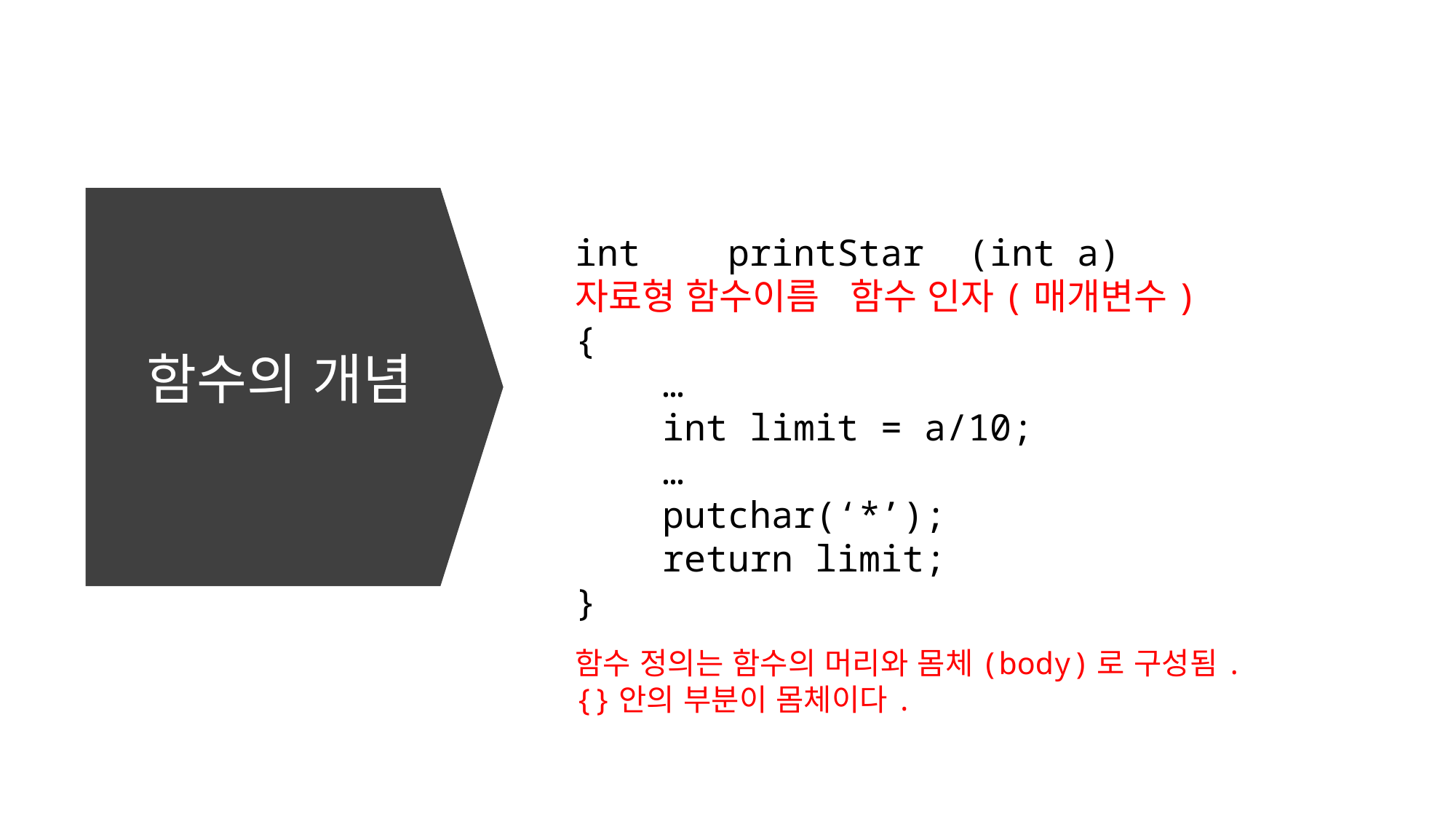

int    printStar  (int a)
자료형 함수이름   함수 인자(매개변수)
{
    …
    int limit = a/10;
    …
    putchar(‘*’);
    return limit;
}

# 함수의 개념
함수 정의는 함수의 머리와 몸체(body)로 구성됨.
{}안의 부분이 몸체이다.